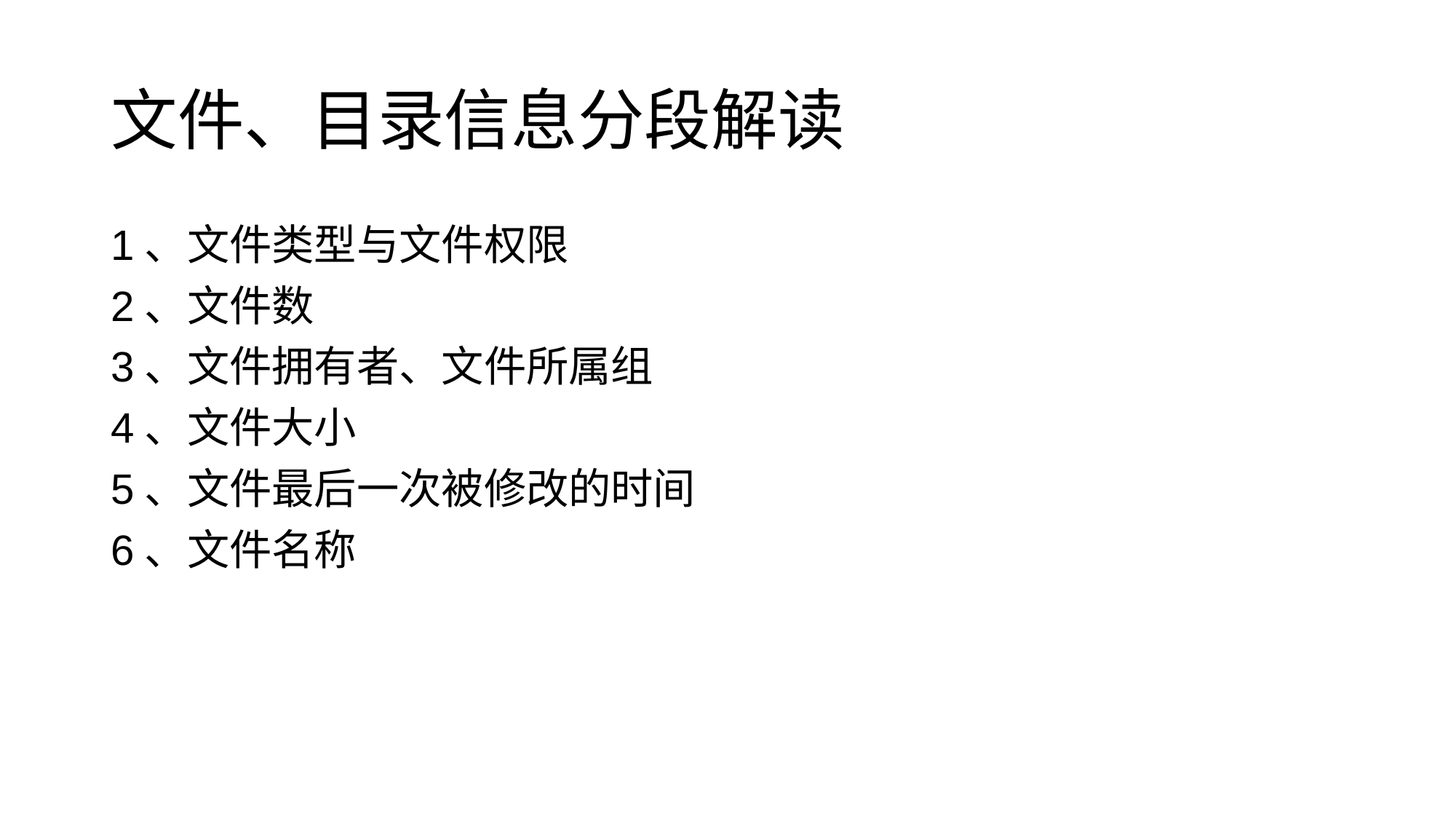

# 文件、目录信息分段解读
1、文件类型与文件权限
2、文件数
3、文件拥有者、文件所属组
4、文件大小
5、文件最后一次被修改的时间
6、文件名称